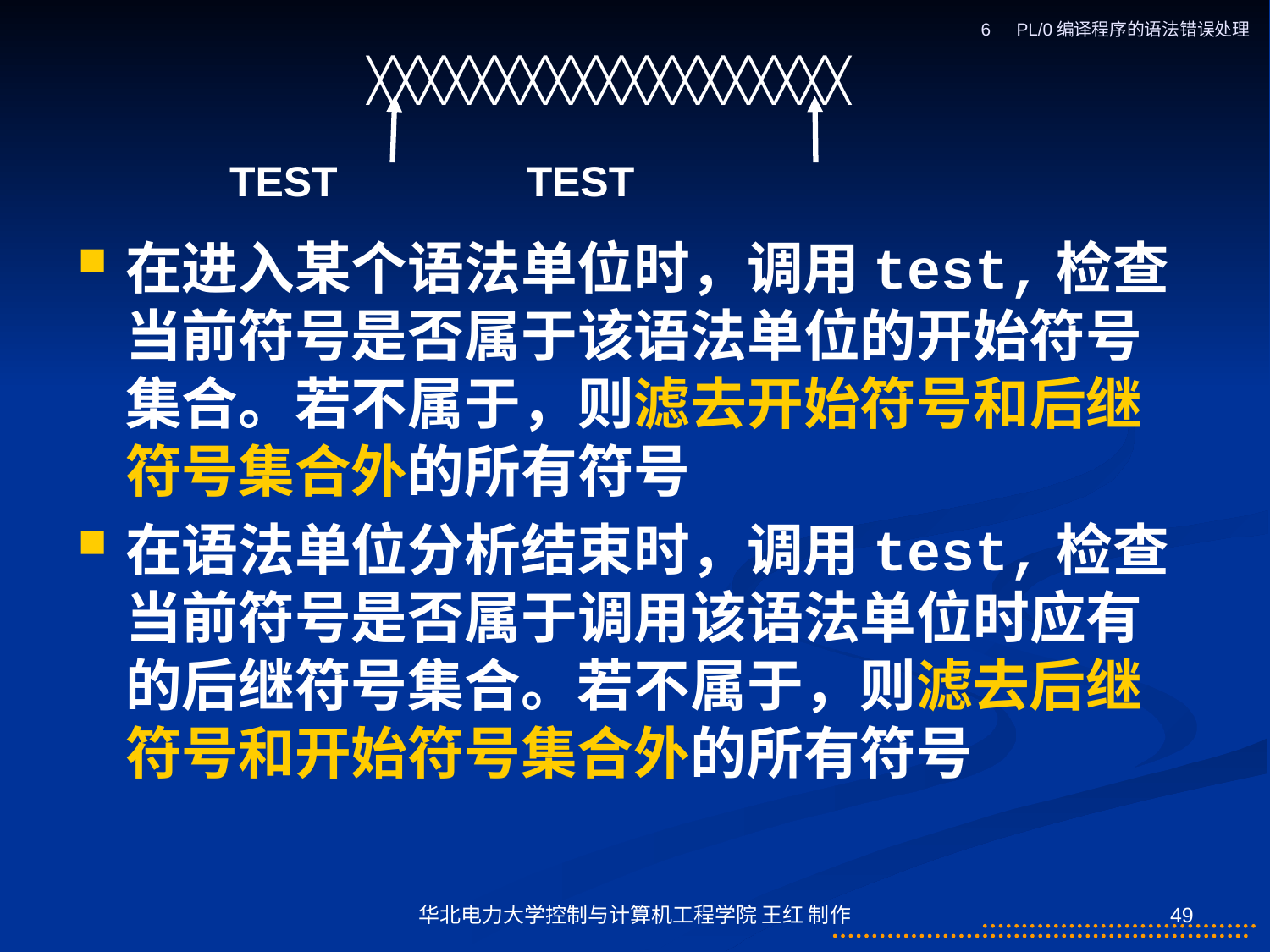

6　PL/0编译程序的语法错误处理
╳╳╳╳╳╳╳╳╳╳╳╳╳╳╳╳╳╳╳

            TEST                TEST

在进入某个语法单位时，调用test,检查当前符号是否属于该语法单位的开始符号集合。若不属于，则滤去开始符号和后继符号集合外的所有符号
在语法单位分析结束时，调用test,检查当前符号是否属于调用该语法单位时应有的后继符号集合。若不属于，则滤去后继符号和开始符号集合外的所有符号
华北电力大学控制与计算机工程学院 王红 制作
49